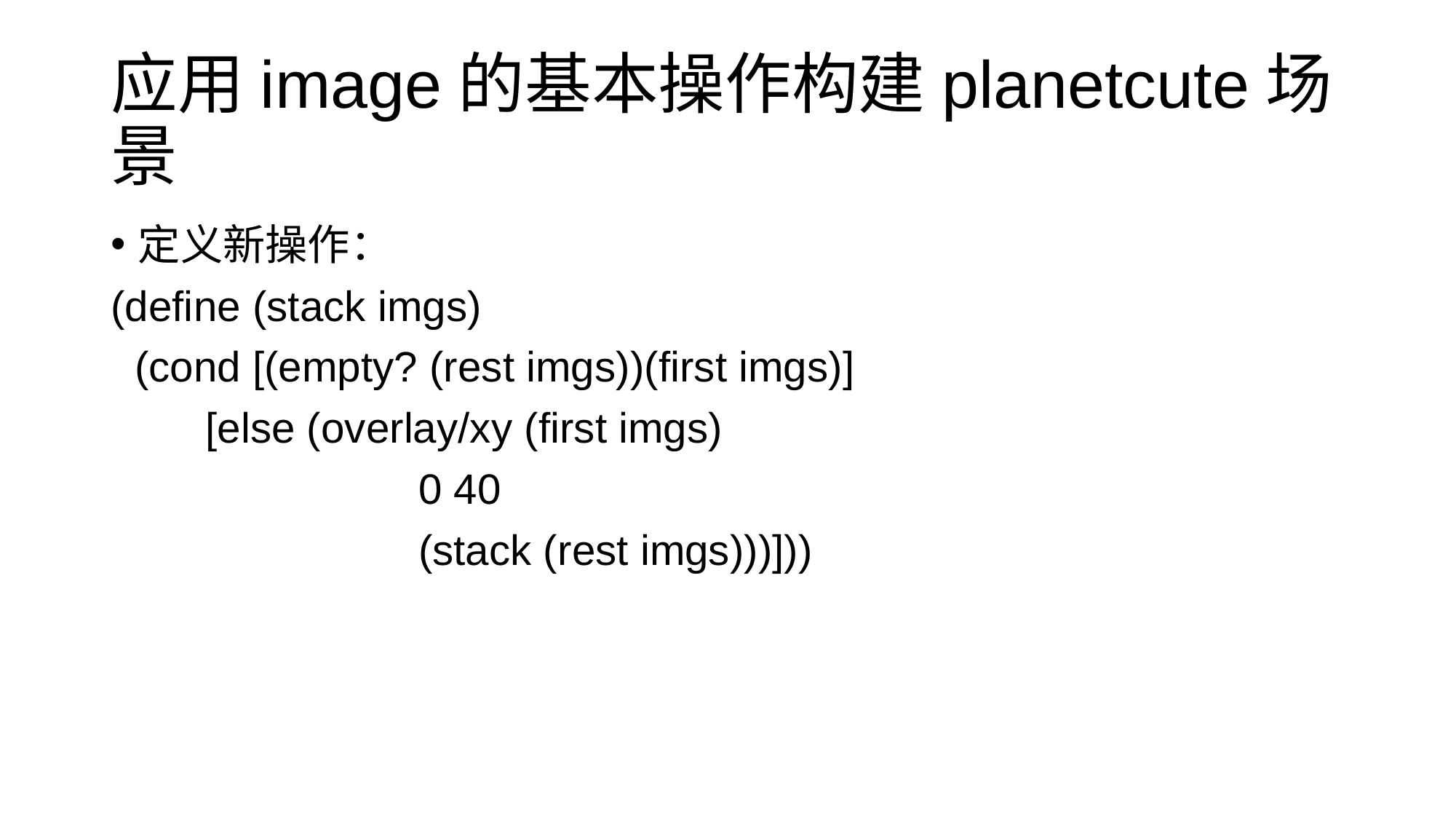

# 应用image的基本操作构建planetcute场景
定义新操作：
(define (stack imgs)
  (cond [(empty? (rest imgs))(first imgs)]
        [else (overlay/xy (first imgs)
                          0 40
                          (stack (rest imgs)))]))